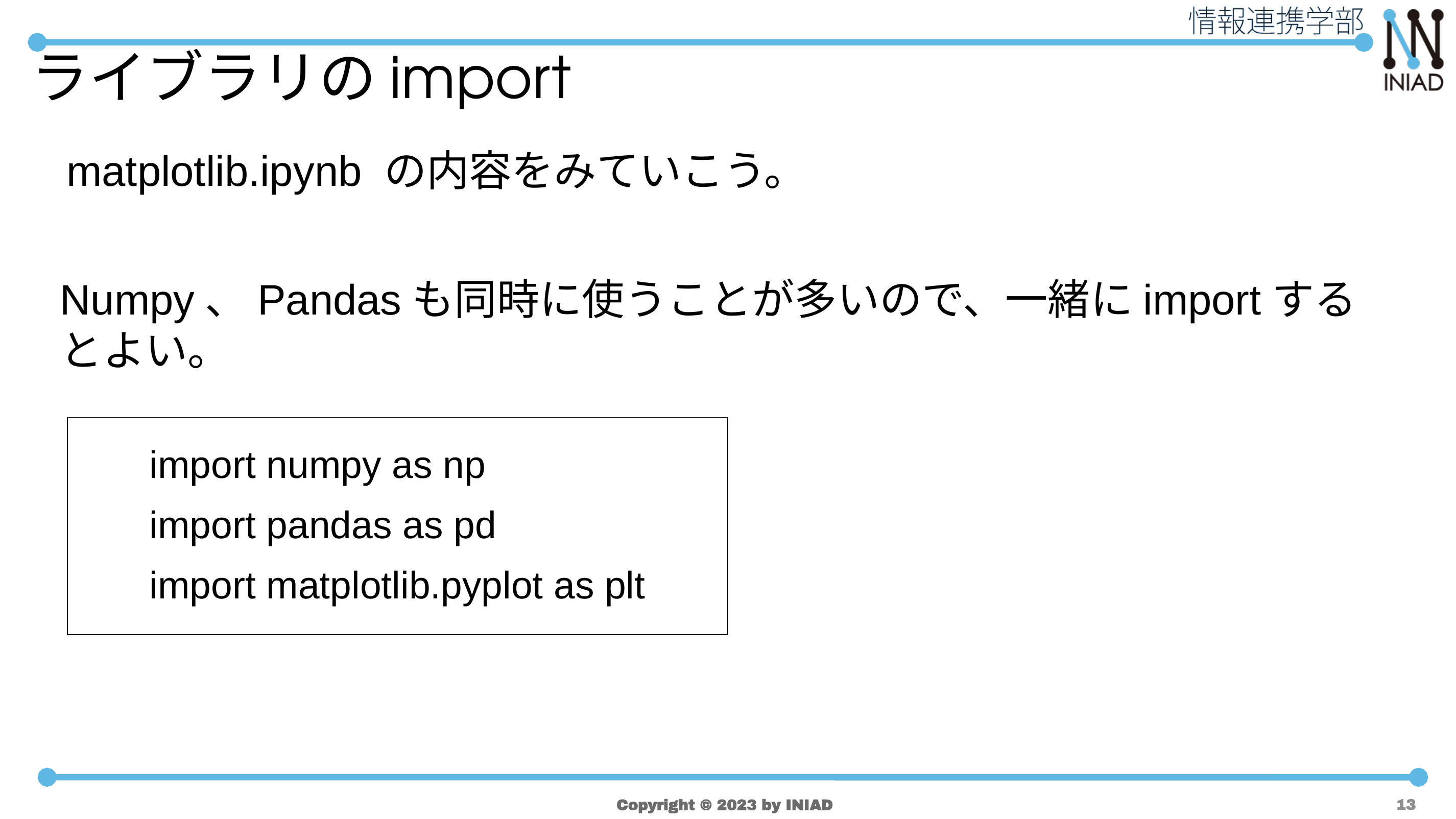

# ライブラリのimport
matplotlib.ipynb の内容をみていこう。
Numpy、Pandasも同時に使うことが多いので、一緒にimportするとよい。
import numpy as np
import pandas as pd
import matplotlib.pyplot as plt
13
Copyright © 2023 by INIAD